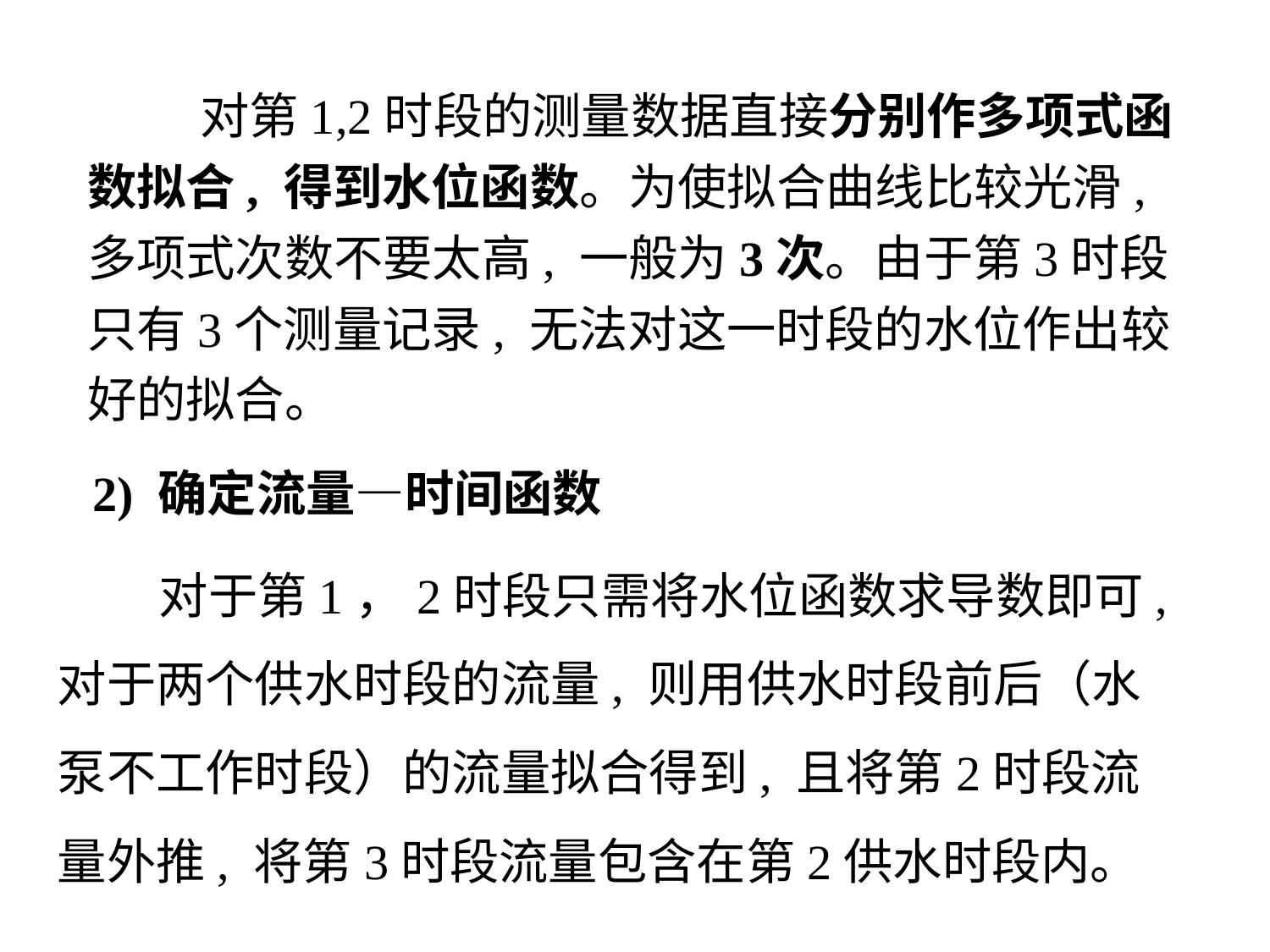

对第1,2时段的测量数据直接分别作多项式函数拟合, 得到水位函数。为使拟合曲线比较光滑, 多项式次数不要太高, 一般为3次。由于第3时段只有3个测量记录, 无法对这一时段的水位作出较好的拟合。
2) 确定流量—时间函数
        对于第1，2时段只需将水位函数求导数即可, 对于两个供水时段的流量, 则用供水时段前后（水泵不工作时段）的流量拟合得到, 且将第2时段流量外推, 将第3时段流量包含在第2供水时段内。